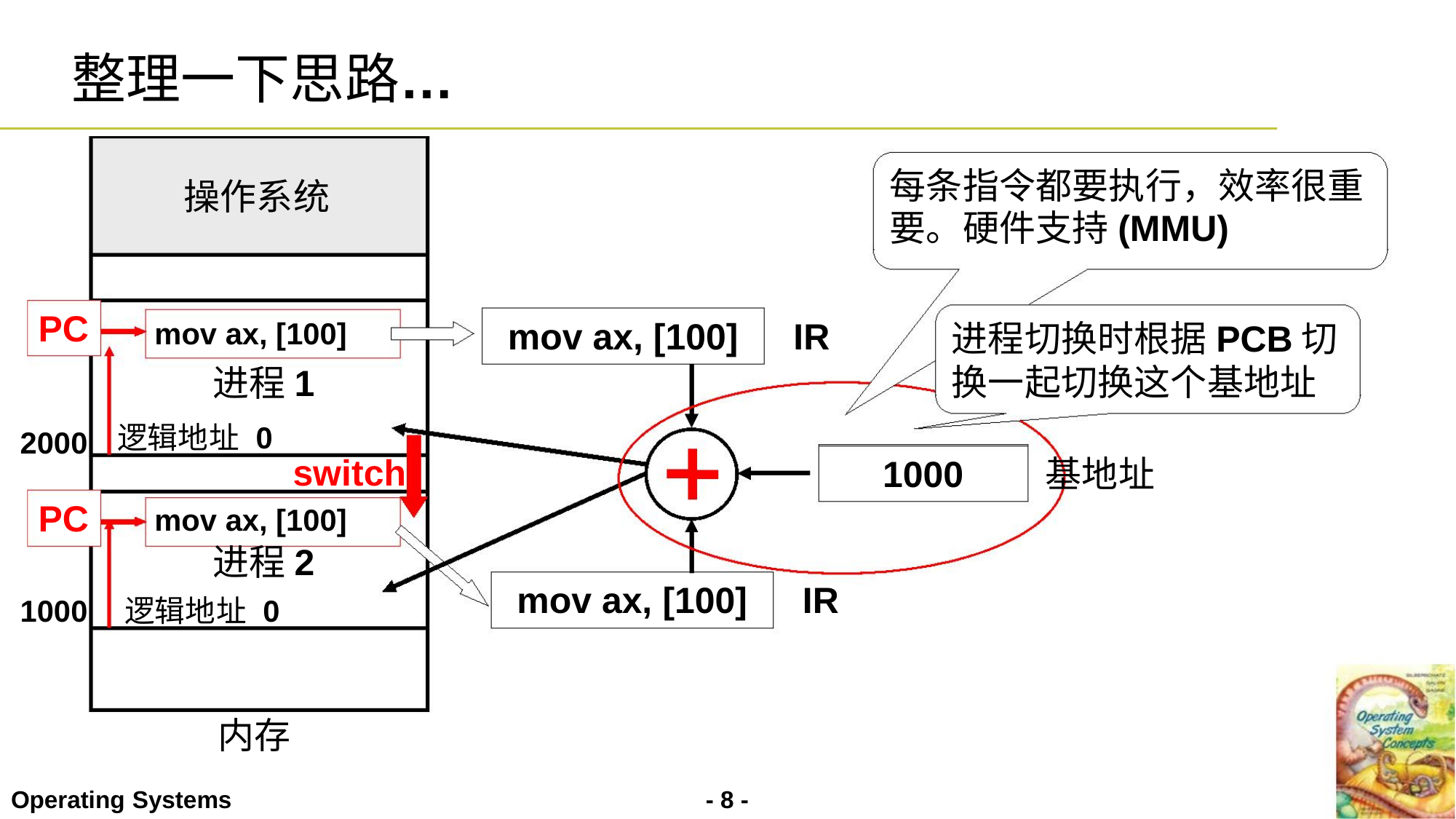

整理一下思路…

每条指令都要执行，效率很重
要。硬件支持(MMU)
操作系统
PC
mov ax, [100] IR
mov ax, [100]
进程切换时根据PCB切
换一起切换这个基地址
进程1
逻辑地址 0
2000
switch
mov ax, [100]
进程2
1000 基地址
PC
mov ax, [100] IR
1000 逻辑地址 0

内存
- 8 -
Operating Systems